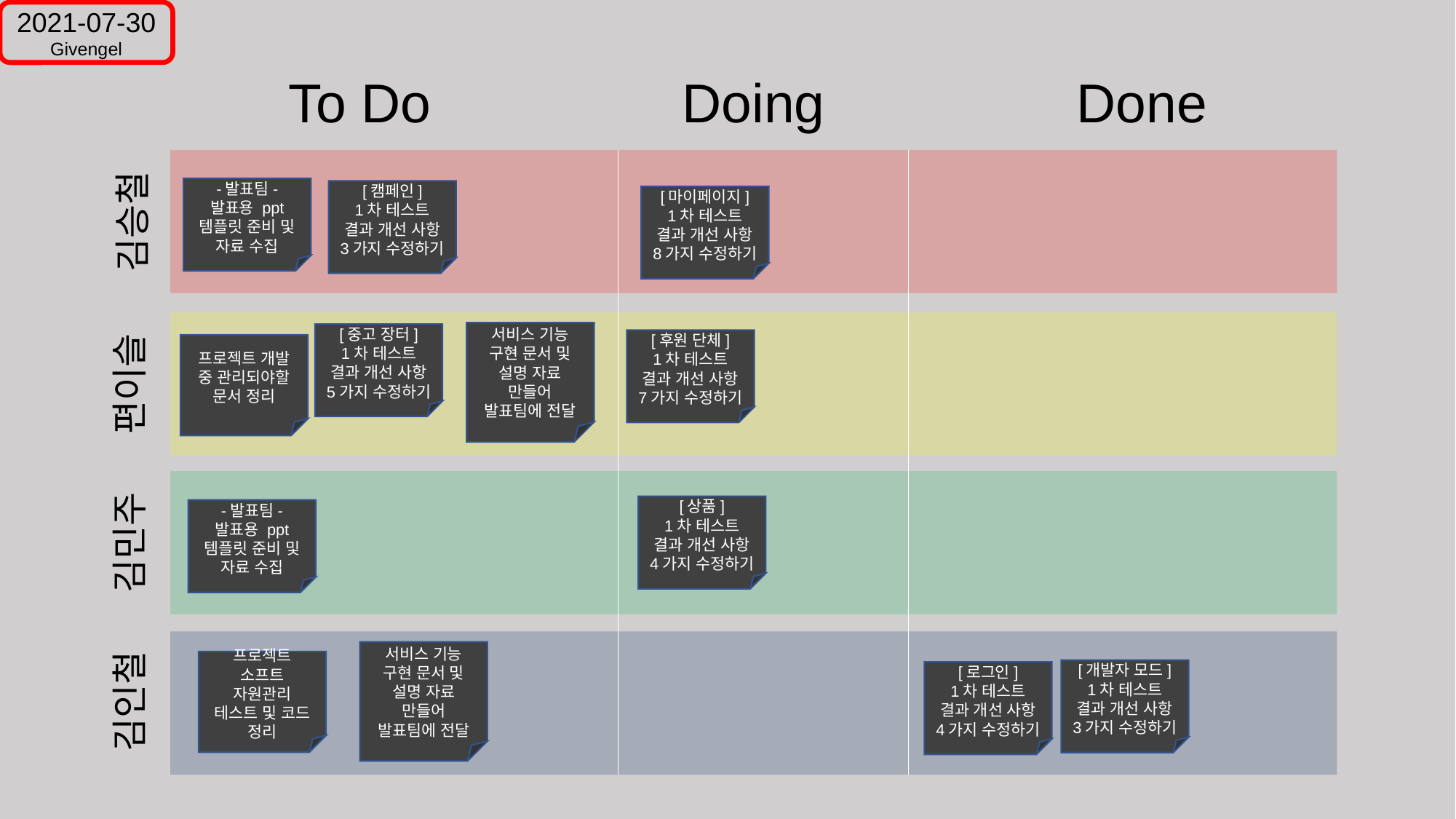

2021-07-30
Givengel
Done
Doing
To Do

-발표팀-
발표용 ppt 템플릿 준비 및 자료 수집
[캠페인]
1차 테스트 결과 개선 사항 3가지 수정하기
[마이페이지]
1차 테스트 결과 개선 사항 8가지 수정하기
김승철

서비스 기능 구현 문서 및 설명 자료 만들어 발표팀에 전달
[중고 장터]
1차 테스트 결과 개선 사항 5가지 수정하기
[후원 단체]
1차 테스트 결과 개선 사항 7가지 수정하기
프로젝트 개발 중 관리되야할 문서 정리
편이슬

[상품]
1차 테스트 결과 개선 사항 4가지 수정하기
-발표팀-
발표용 ppt 템플릿 준비 및 자료 수집
김민주

서비스 기능 구현 문서 및 설명 자료 만들어 발표팀에 전달
프로젝트 소프트 자원관리 테스트 및 코드 정리
[개발자 모드]
1차 테스트 결과 개선 사항 3가지 수정하기
[로그인]
1차 테스트 결과 개선 사항 4가지 수정하기
김인철